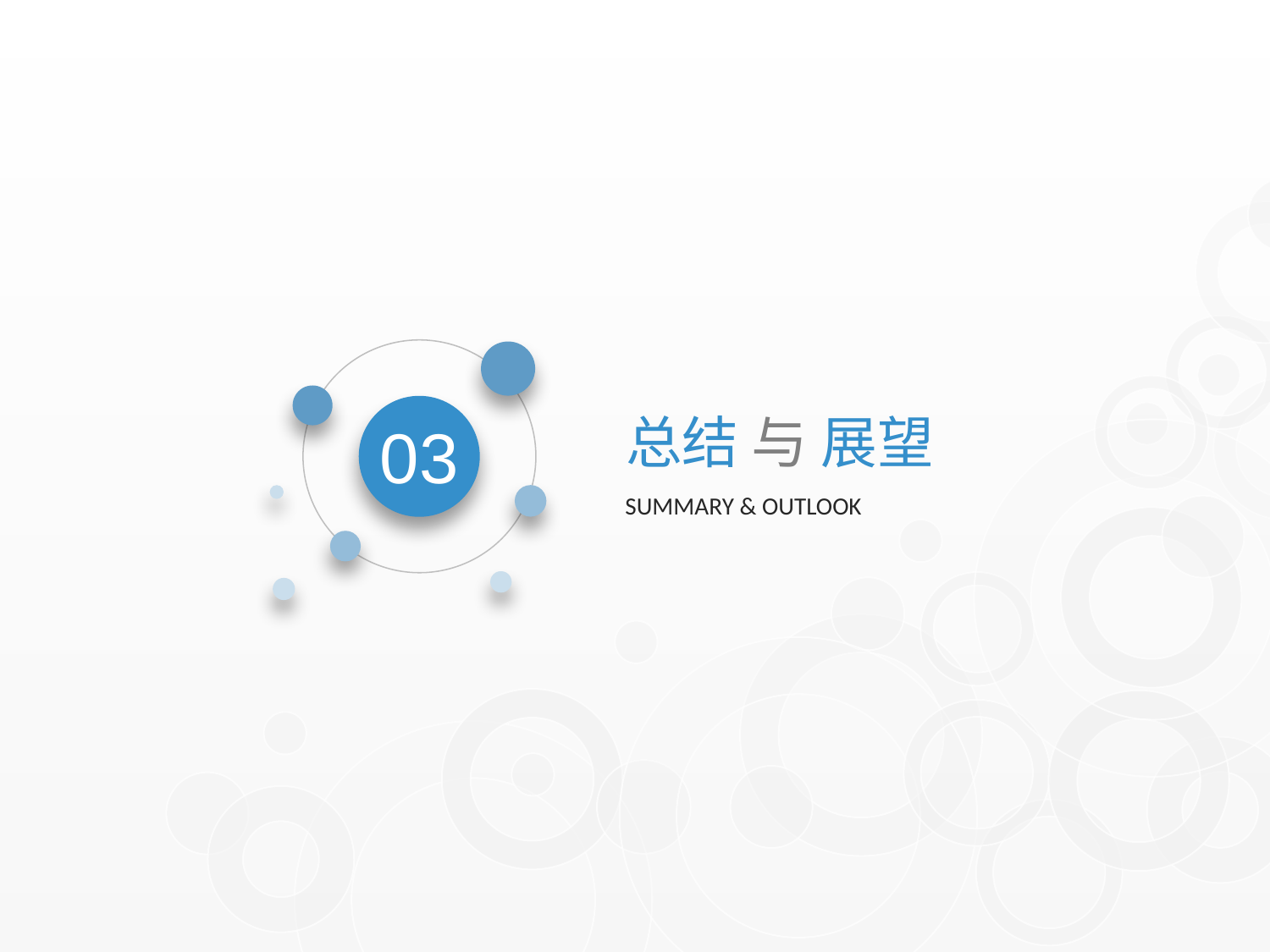

总结 与 展望
03
SUMMARY & OUTLOOK